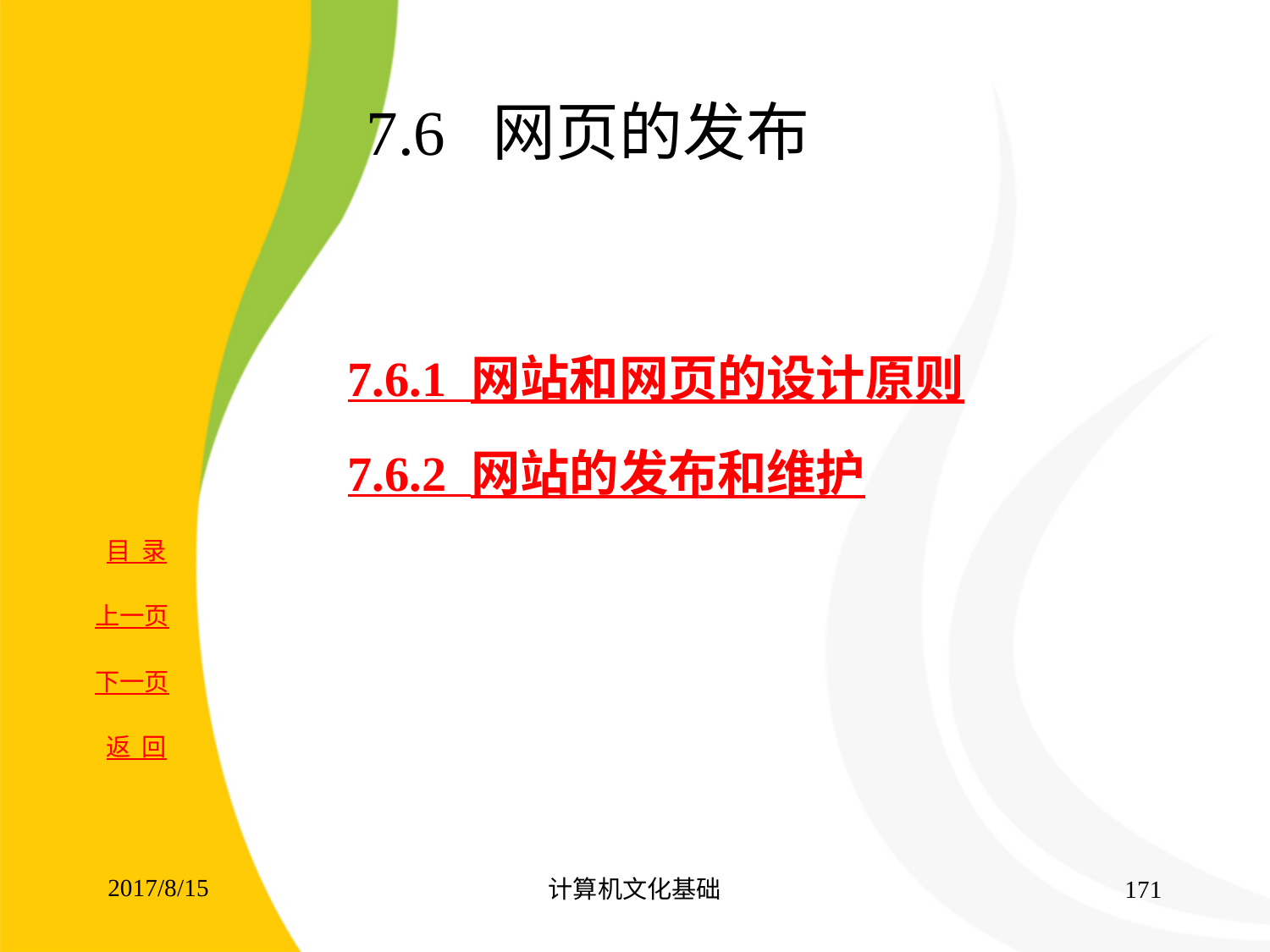

# 7.6  网页的发布
7.6.1  网站和网页的设计原则
7.6.2  网站的发布和维护
2017/8/15
计算机文化基础
171